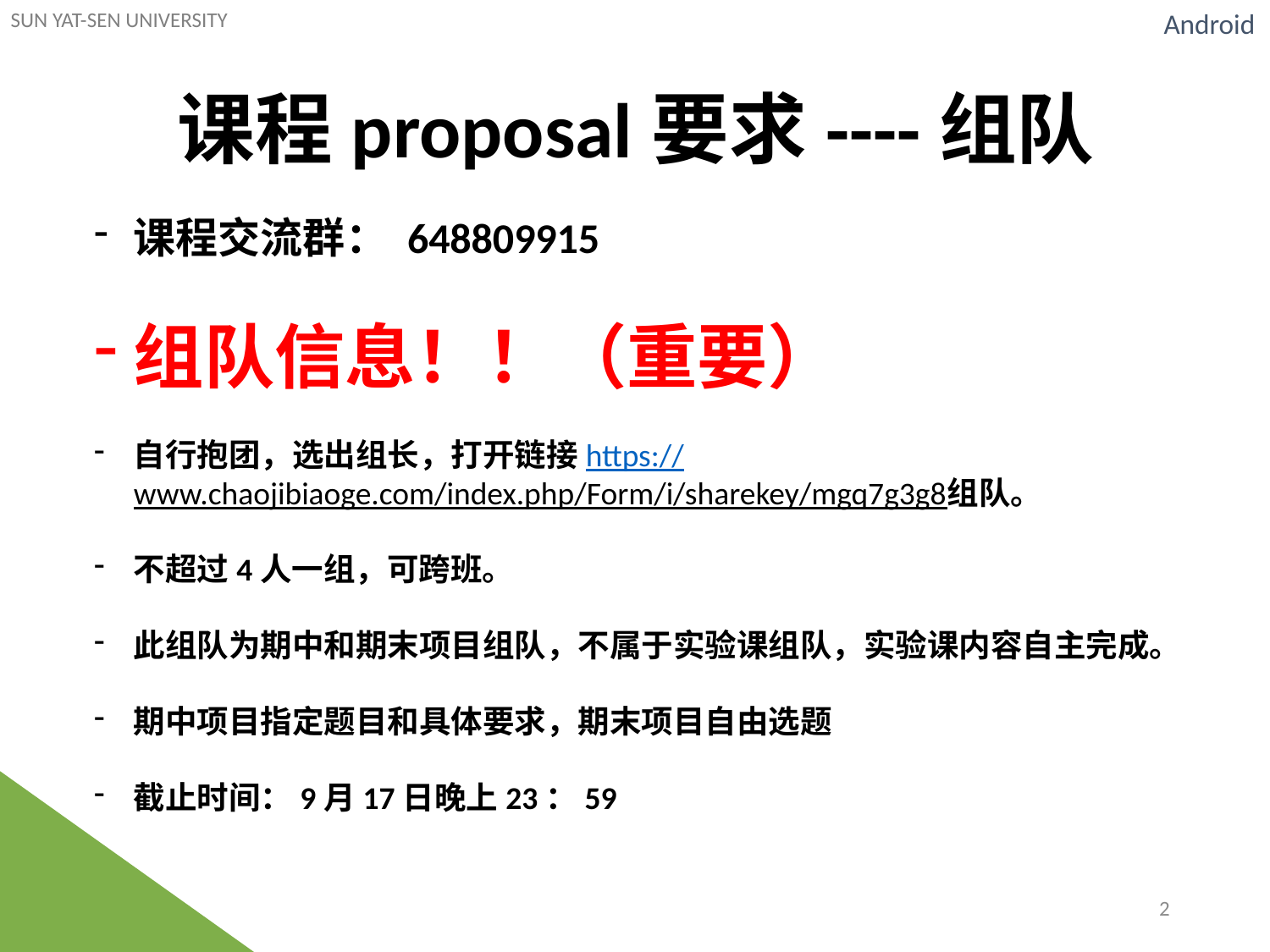

SUN YAT-SEN UNIVERSITY
Android
课程proposal要求----组队

课程交流群： 648809915

组队信息！！（重要）

自行抱团，选出组长，打开链接https://www.chaojibiaoge.com/index.php/Form/i/sharekey/mgq7g3g8组队。

不超过4人一组，可跨班。

此组队为期中和期末项目组队，不属于实验课组队，实验课内容自主完成。

期中项目指定题目和具体要求，期末项目自由选题

截止时间：9月17日晚上23：59

2